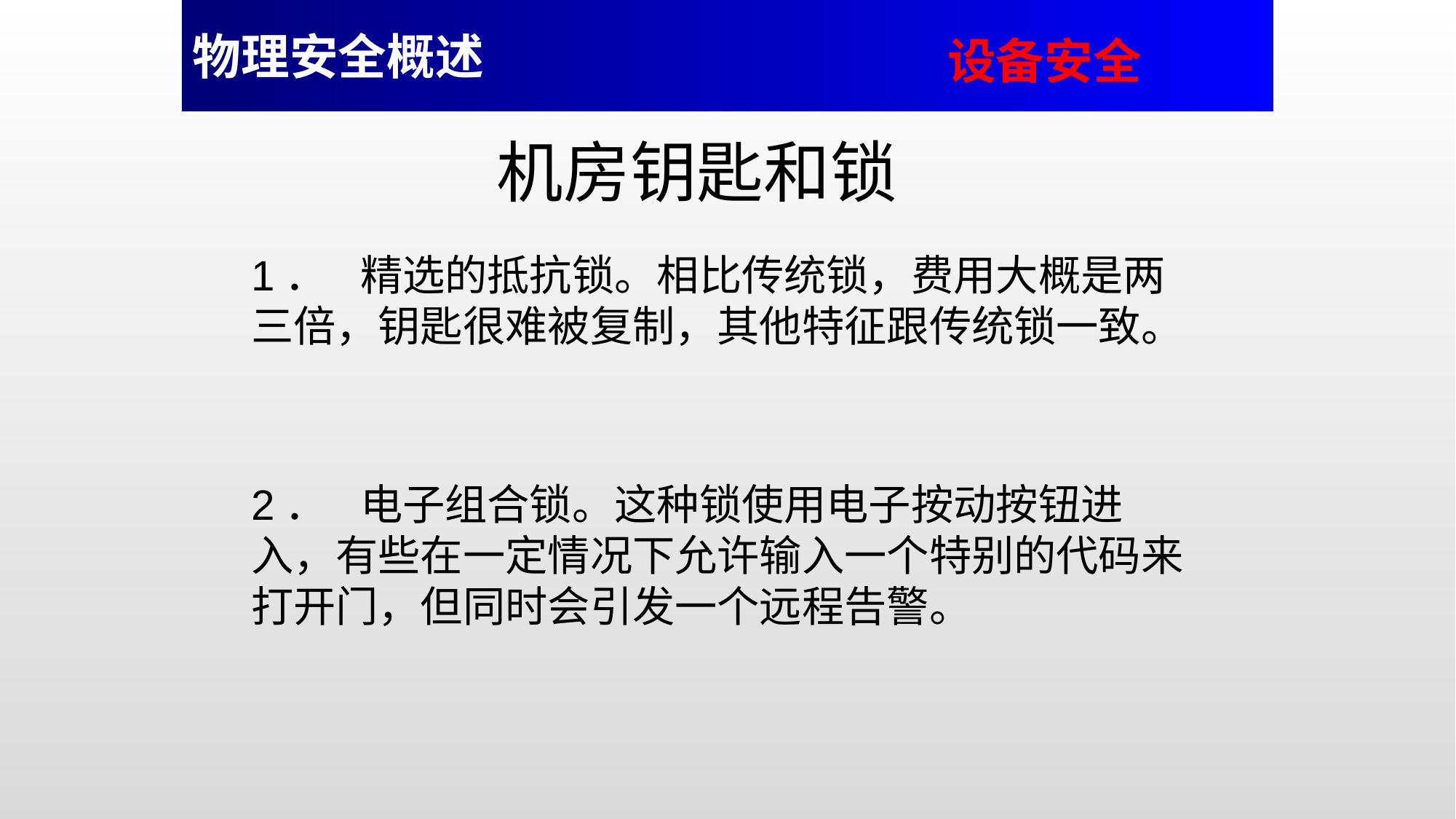

物理安全概述
设备安全
机房钥匙和锁
1．	精选的抵抗锁。相比传统锁，费用大概是两三倍，钥匙很难被复制，其他特征跟传统锁一致。

2．	电子组合锁。这种锁使用电子按动按钮进入，有些在一定情况下允许输入一个特别的代码来打开门，但同时会引发一个远程告警。